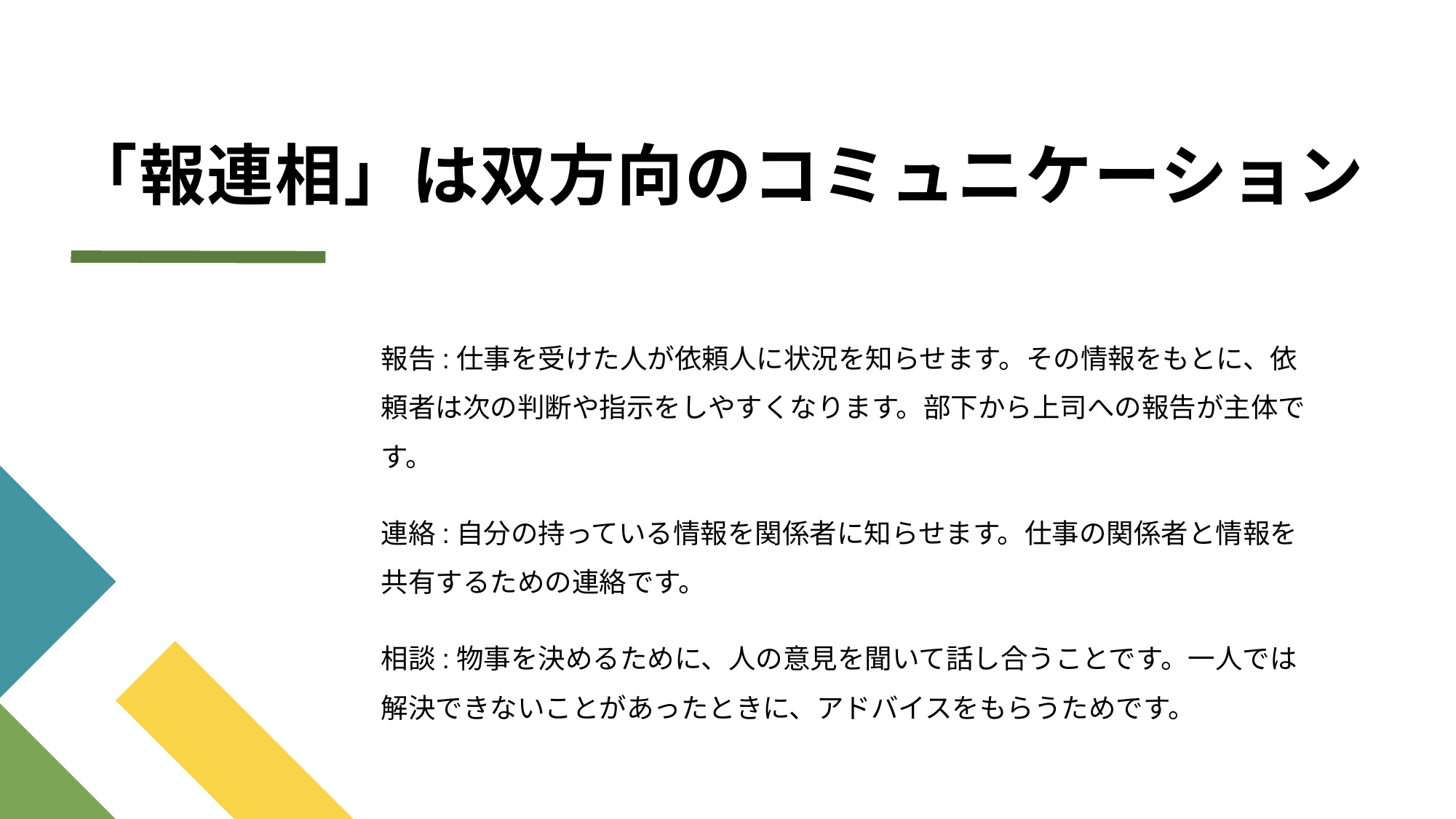

# 「報連相」は双方向のコミュニケーション
報告:仕事を受けた人が依頼人に状況を知らせます。その情報をもとに、依頼者は次の判断や指示をしやすくなります。部下から上司への報告が主体です。
連絡:自分の持っている情報を関係者に知らせます。仕事の関係者と情報を共有するための連絡です。
相談:物事を決めるために、人の意見を聞いて話し合うことです。一人では解決できないことがあったときに、アドバイスをもらうためです。